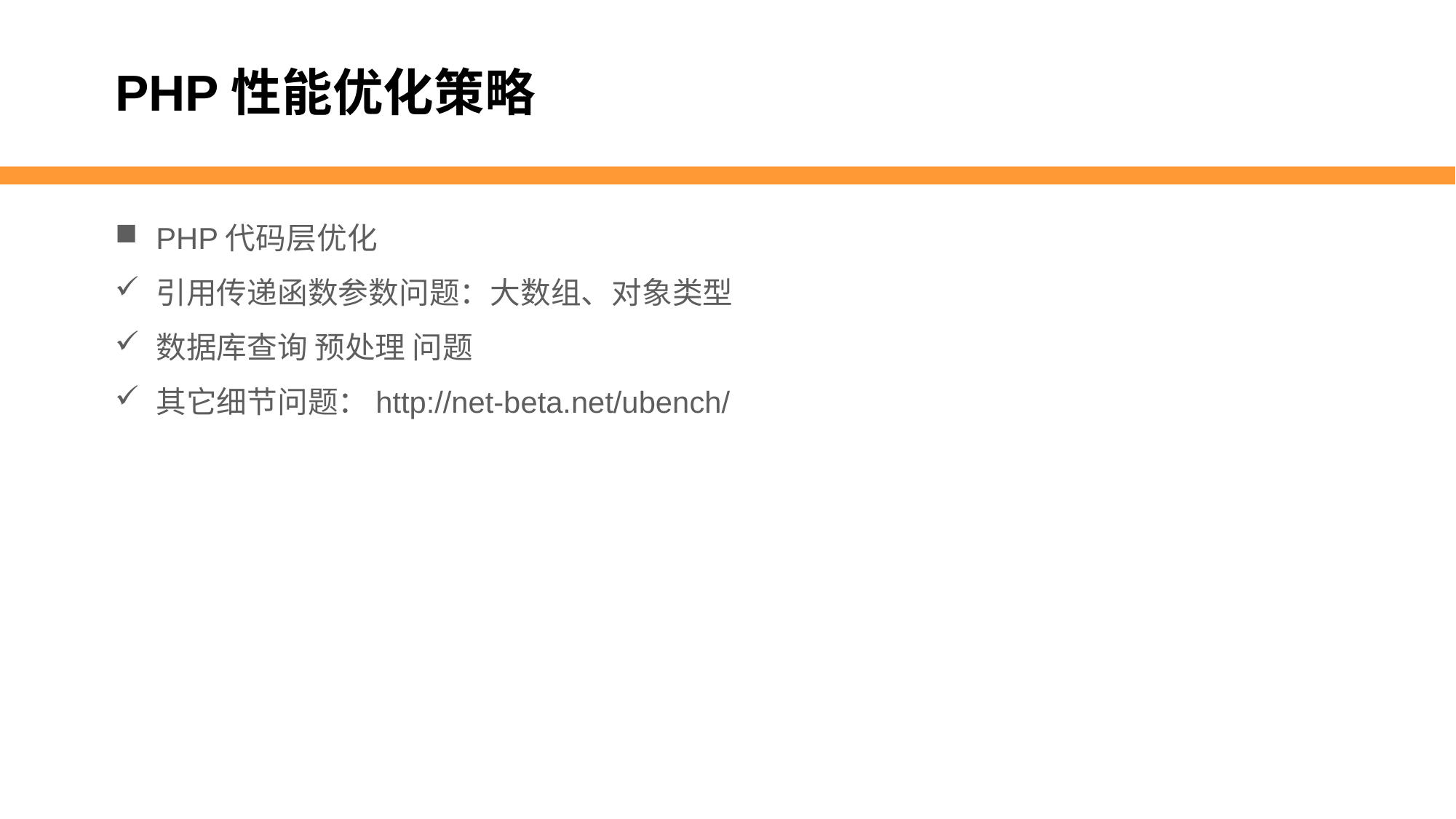

PHP性能优化策略
PHP代码层优化
引用传递函数参数问题：大数组、对象类型
数据库查询 预处理 问题
其它细节问题：http://net-beta.net/ubench/